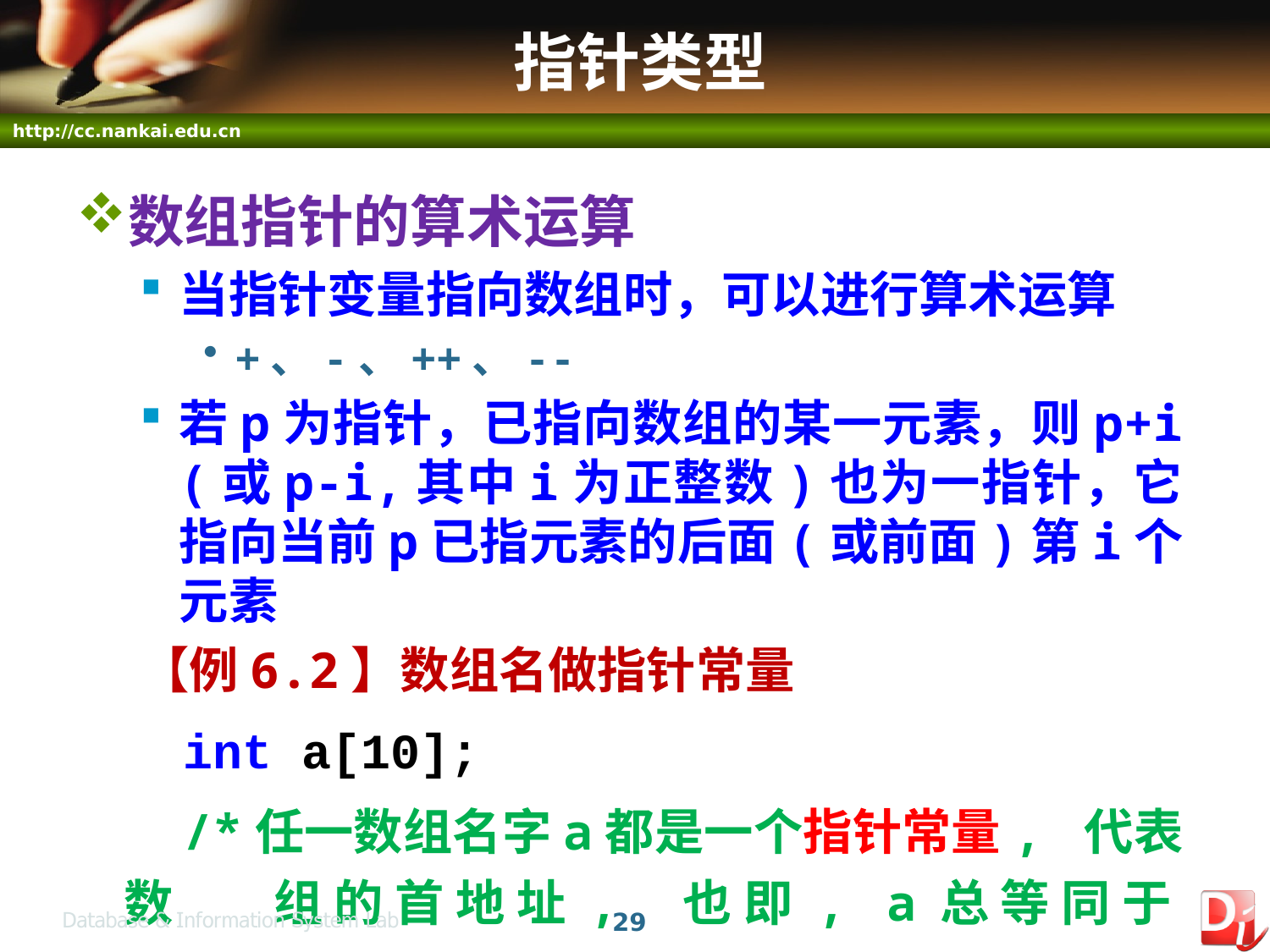

# 指针类型
数组指针的算术运算
当指针变量指向数组时，可以进行算术运算
+、-、++、--
若p为指针，已指向数组的某一元素，则p+i (或p-i,其中i为正整数)也为一指针，它指向当前p已指元素的后面(或前面)第i个元素
【例6.2】数组名做指针常量
	  int a[10];
	  /*任一数组名字a都是一个指针常量, 代表数	组的首地址, 也即, a总等同于&a[0]*/
29
Database & Information System Lab